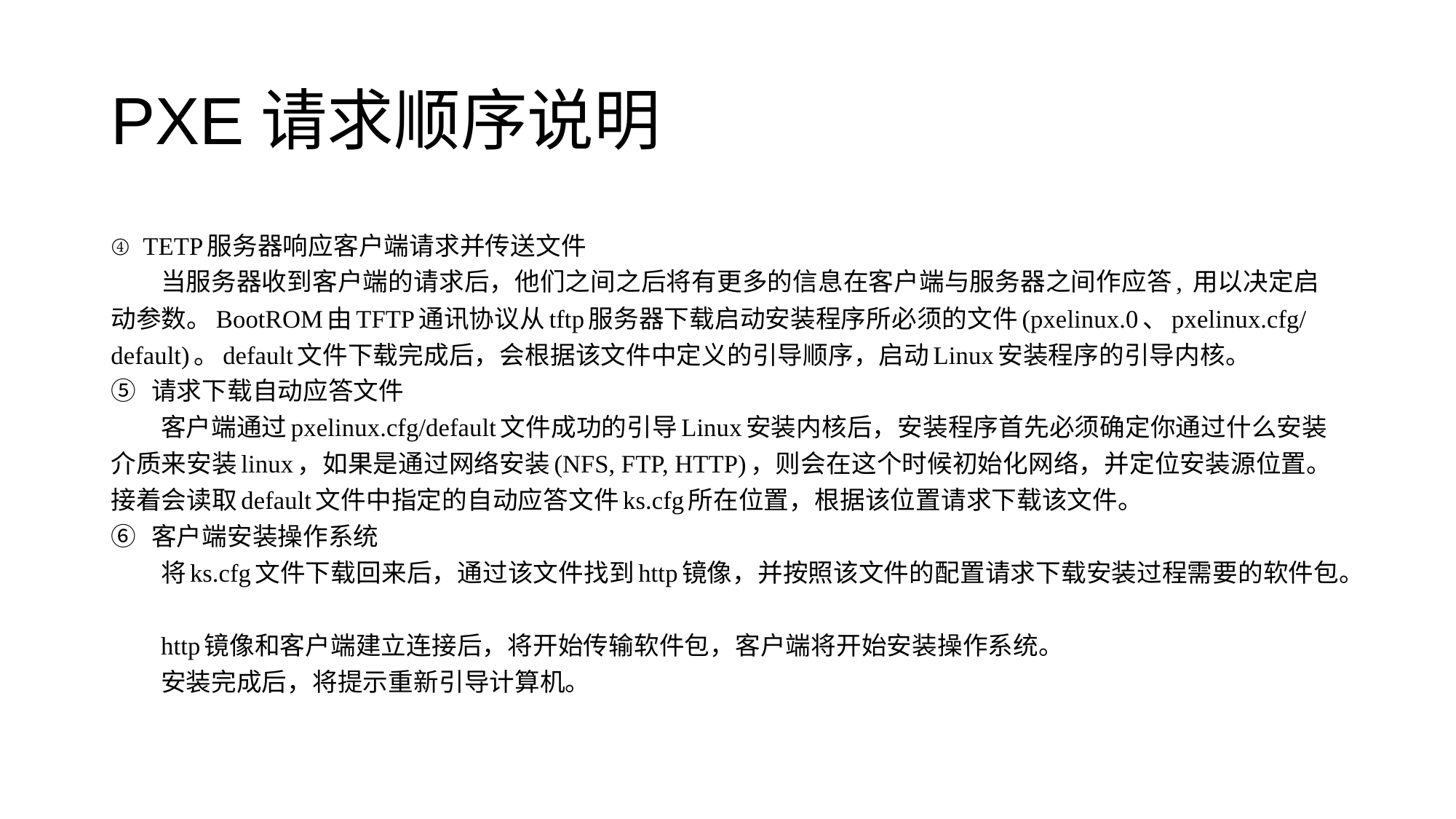

# PXE请求顺序说明
④  TETP服务器响应客户端请求并传送文件
当服务器收到客户端的请求后，他们之间之后将有更多的信息在客户端与服务器之间作应答, 用以决定启动参数。BootROM由TFTP通讯协议从tftp服务器下载启动安装程序所必须的文件(pxelinux.0、pxelinux.cfg/default)。default文件下载完成后，会根据该文件中定义的引导顺序，启动Linux安装程序的引导内核。
⑤  请求下载自动应答文件
客户端通过pxelinux.cfg/default文件成功的引导Linux安装内核后，安装程序首先必须确定你通过什么安装介质来安装linux，如果是通过网络安装(NFS, FTP, HTTP)，则会在这个时候初始化网络，并定位安装源位置。接着会读取default文件中指定的自动应答文件ks.cfg所在位置，根据该位置请求下载该文件。
⑥  客户端安装操作系统
将ks.cfg文件下载回来后，通过该文件找到http镜像，并按照该文件的配置请求下载安装过程需要的软件包。

http镜像和客户端建立连接后，将开始传输软件包，客户端将开始安装操作系统。
安装完成后，将提示重新引导计算机。